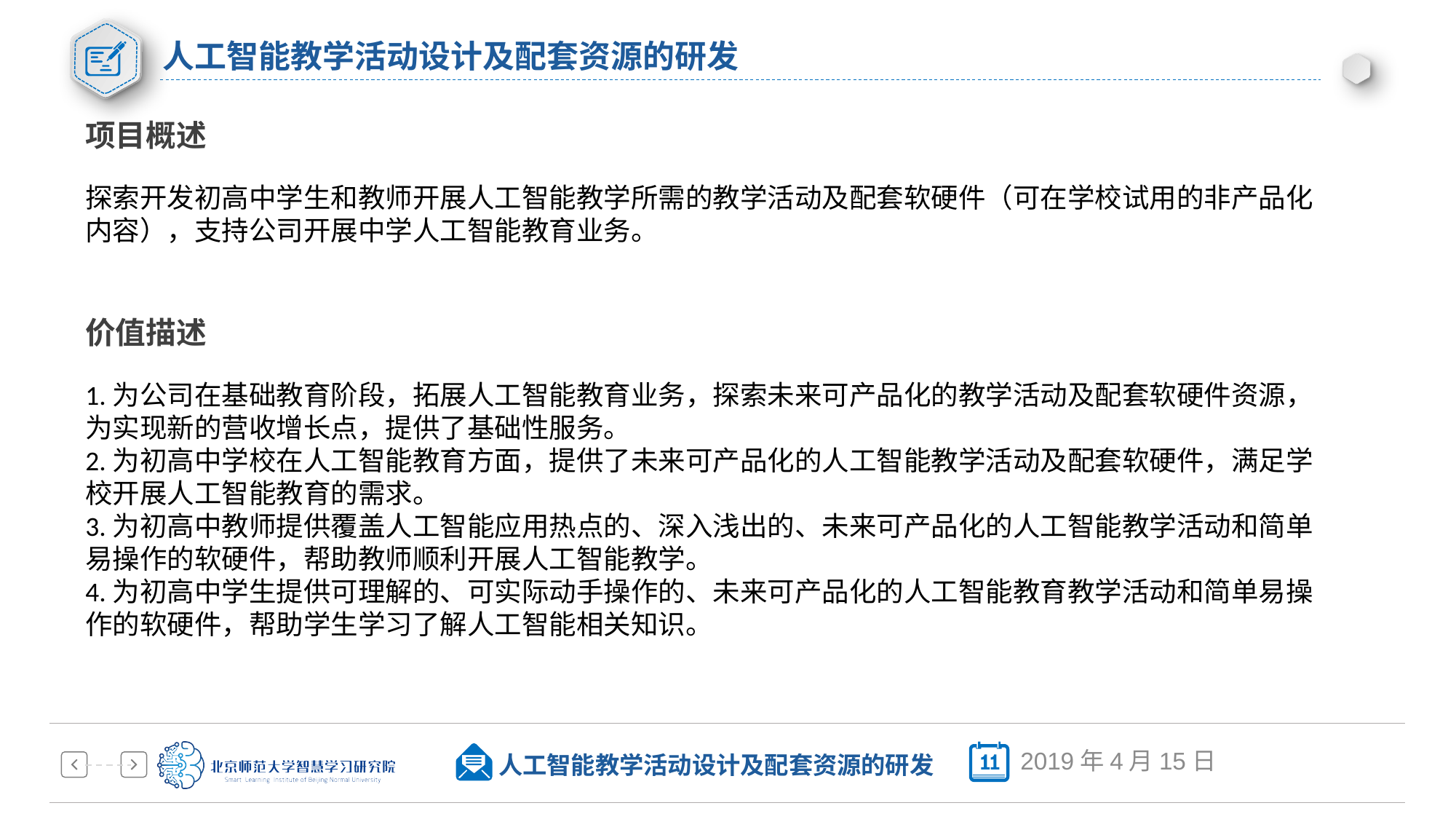

# 人工智能教学活动设计及配套资源的研发
项目概述
探索开发初高中学生和教师开展人工智能教学所需的教学活动及配套软硬件（可在学校试用的非产品化内容），支持公司开展中学人工智能教育业务。
价值描述
1.为公司在基础教育阶段，拓展人工智能教育业务，探索未来可产品化的教学活动及配套软硬件资源，为实现新的营收增长点，提供了基础性服务。
2.为初高中学校在人工智能教育方面，提供了未来可产品化的人工智能教学活动及配套软硬件，满足学校开展人工智能教育的需求。
3.为初高中教师提供覆盖人工智能应用热点的、深入浅出的、未来可产品化的人工智能教学活动和简单易操作的软硬件，帮助教师顺利开展人工智能教学。
4.为初高中学生提供可理解的、可实际动手操作的、未来可产品化的人工智能教育教学活动和简单易操作的软硬件，帮助学生学习了解人工智能相关知识。
2019年4月15日
人工智能教学活动设计及配套资源的研发